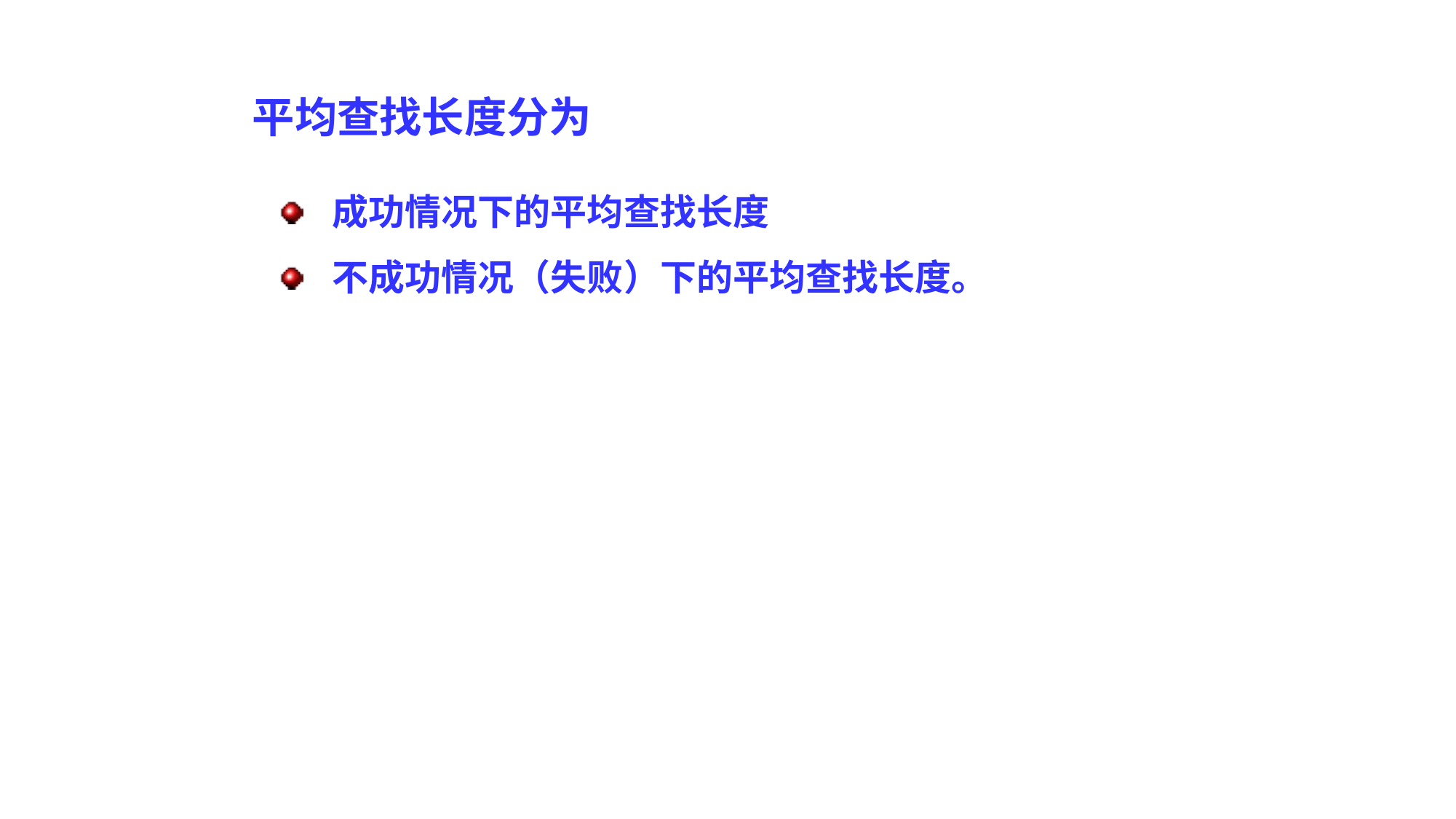

平均查找长度分为
成功情况下的平均查找长度
不成功情况（失败）下的平均查找长度。